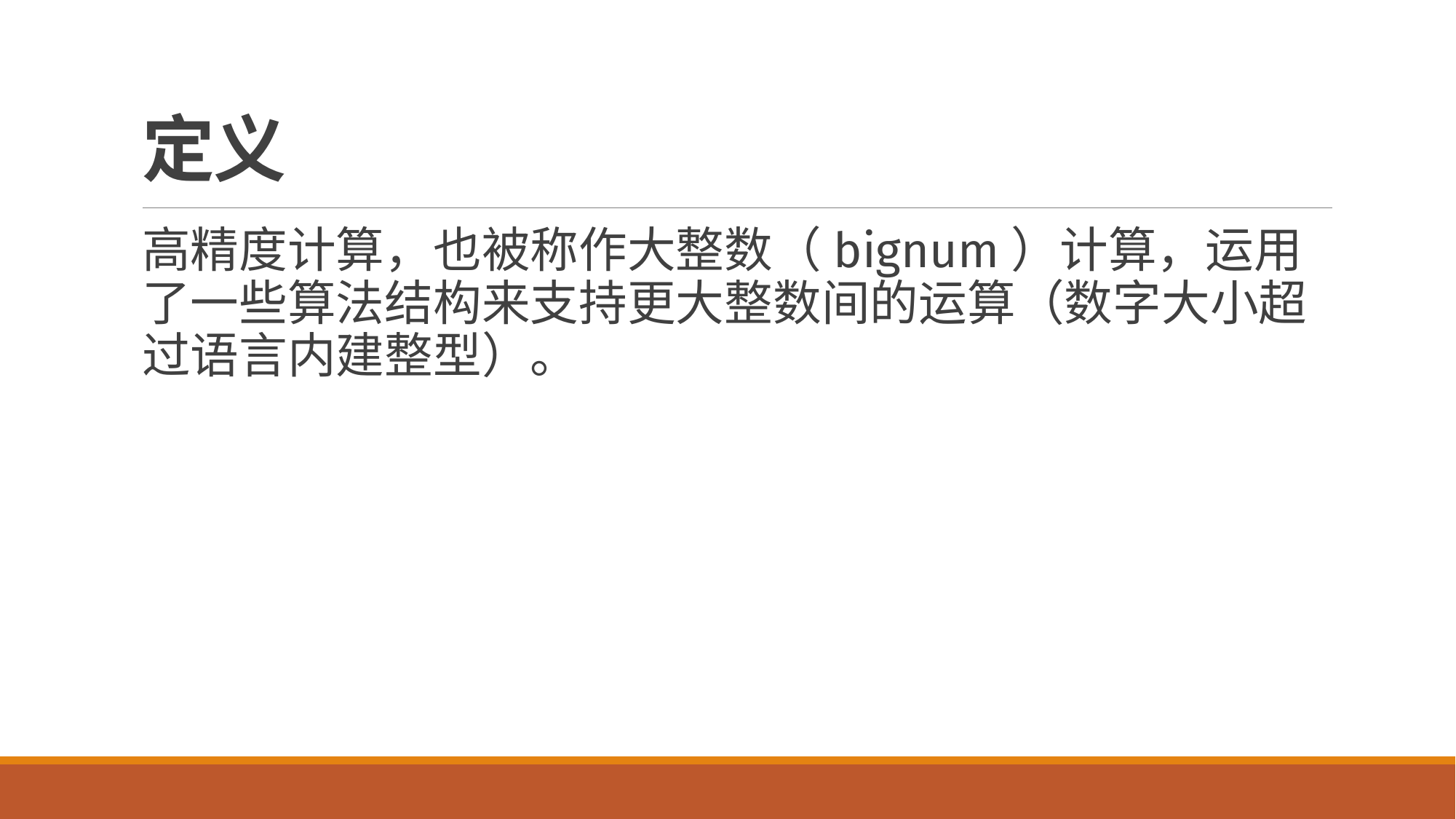

# 定义
高精度计算，也被称作大整数（bignum）计算，运用了一些算法结构来支持更大整数间的运算（数字大小超过语言内建整型）。